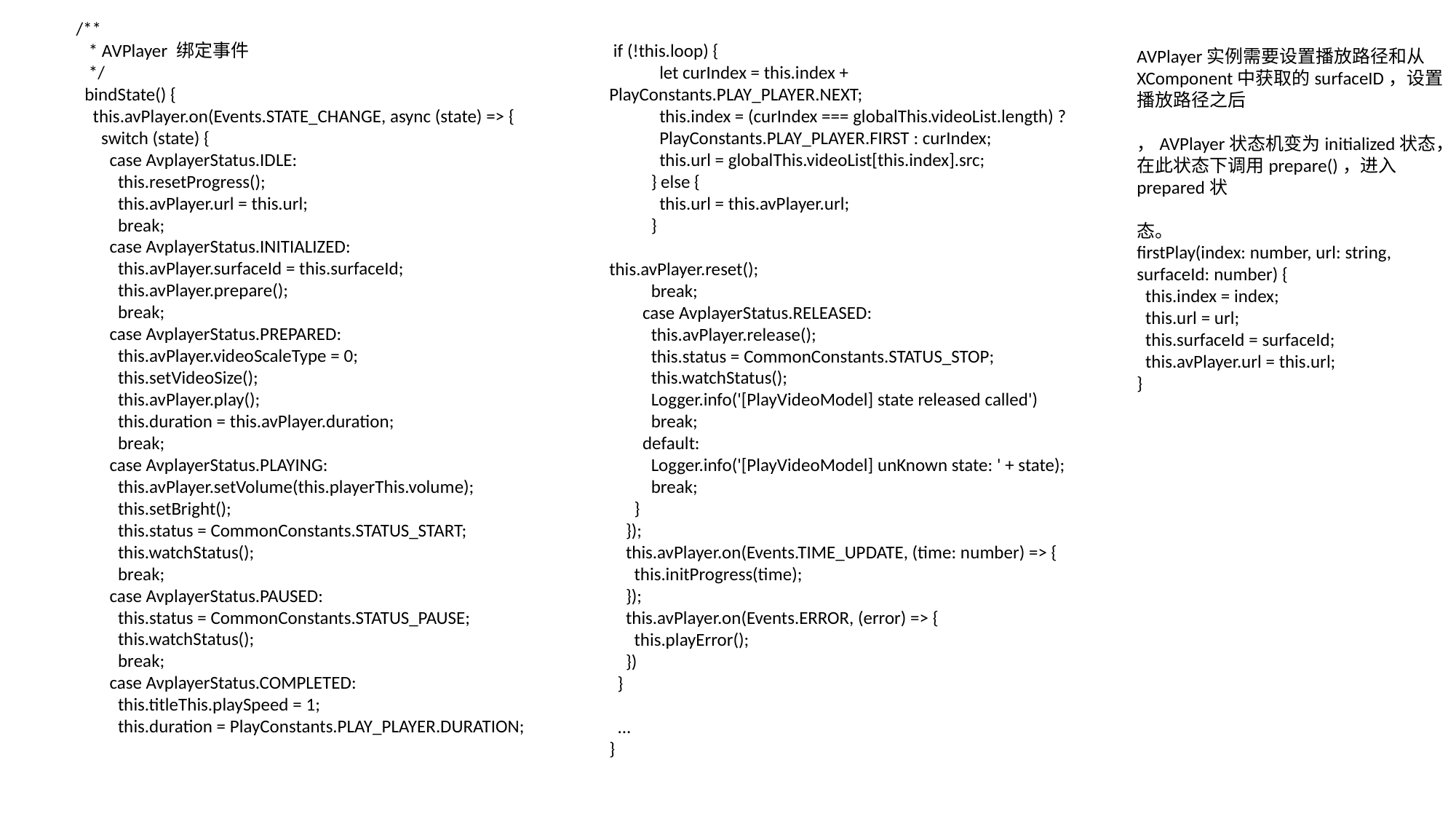

/**
   * AVPlayer 绑定事件
   */
  bindState() {
    this.avPlayer.on(Events.STATE_CHANGE, async (state) => {
      switch (state) {
        case AvplayerStatus.IDLE:
          this.resetProgress();
          this.avPlayer.url = this.url;
          break;
        case AvplayerStatus.INITIALIZED:
          this.avPlayer.surfaceId = this.surfaceId;
          this.avPlayer.prepare();
          break;
        case AvplayerStatus.PREPARED:
          this.avPlayer.videoScaleType = 0;
          this.setVideoSize();
          this.avPlayer.play();
          this.duration = this.avPlayer.duration;
          break;
        case AvplayerStatus.PLAYING:
          this.avPlayer.setVolume(this.playerThis.volume);
          this.setBright();
          this.status = CommonConstants.STATUS_START;
          this.watchStatus();
          break;
        case AvplayerStatus.PAUSED:
          this.status = CommonConstants.STATUS_PAUSE;
          this.watchStatus();
          break;
        case AvplayerStatus.COMPLETED:
          this.titleThis.playSpeed = 1;
          this.duration = PlayConstants.PLAY_PLAYER.DURATION;
 if (!this.loop) {
            let curIndex = this.index + PlayConstants.PLAY_PLAYER.NEXT;
            this.index = (curIndex === globalThis.videoList.length) ?
            PlayConstants.PLAY_PLAYER.FIRST : curIndex;
            this.url = globalThis.videoList[this.index].src;
          } else {
            this.url = this.avPlayer.url;
          }

this.avPlayer.reset();
          break;
        case AvplayerStatus.RELEASED:
          this.avPlayer.release();
          this.status = CommonConstants.STATUS_STOP;
          this.watchStatus();
          Logger.info('[PlayVideoModel] state released called')
          break;
        default:
          Logger.info('[PlayVideoModel] unKnown state: ' + state);
          break;
      }
    });
    this.avPlayer.on(Events.TIME_UPDATE, (time: number) => {
      this.initProgress(time);
    });
    this.avPlayer.on(Events.ERROR, (error) => {
      this.playError();
    })
  }

  ...
}
AVPlayer实例需要设置播放路径和从XComponent中获取的surfaceID，设置播放路径之后

，AVPlayer状态机变为initialized状态，在此状态下调用prepare()，进入prepared状

态。
firstPlay(index: number, url: string, surfaceId: number) {
  this.index = index;
  this.url = url;
  this.surfaceId = surfaceId;
  this.avPlayer.url = this.url;
}